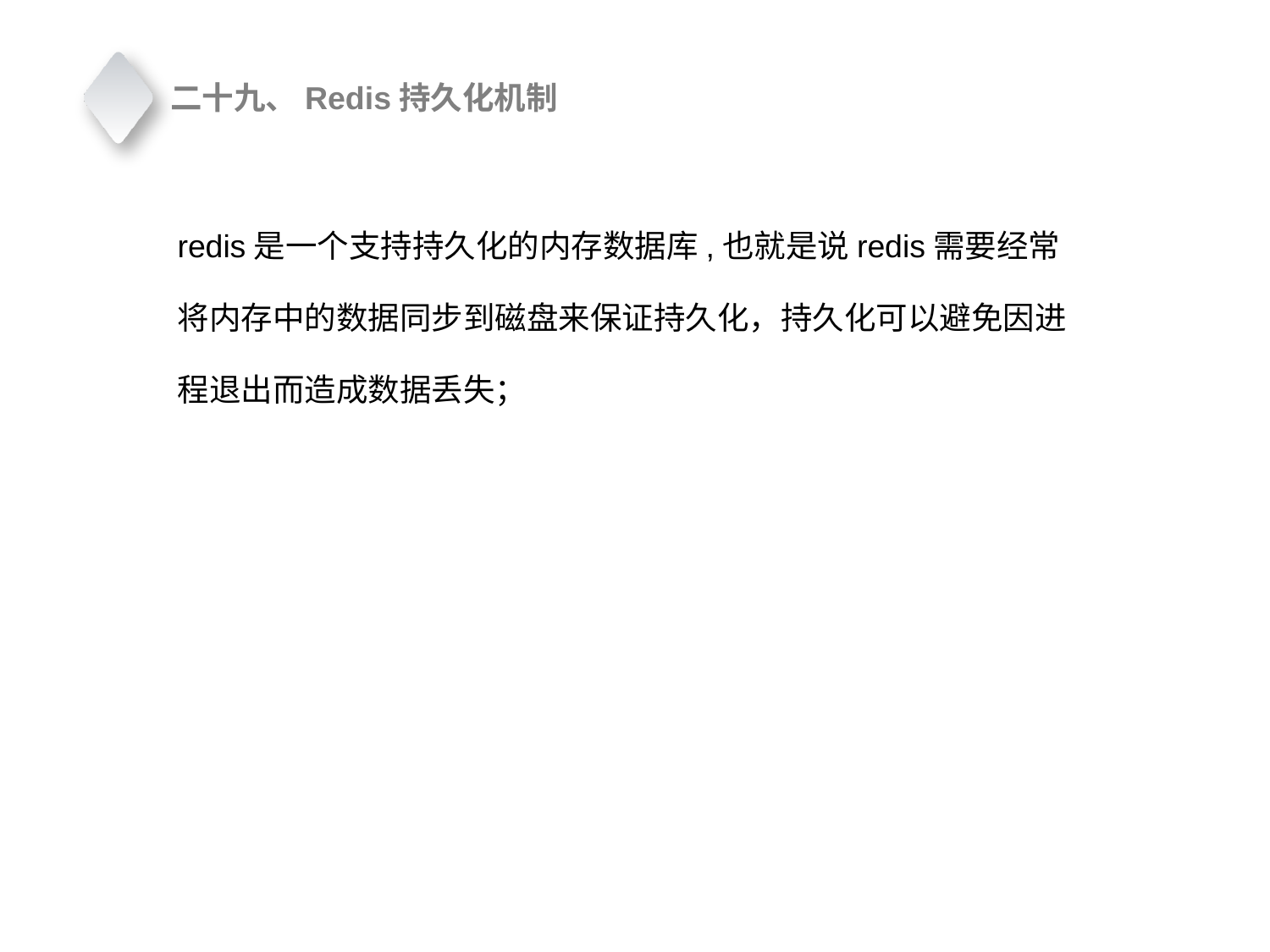

二十九、Redis持久化机制
redis是一个支持持久化的内存数据库,也就是说redis需要经常将内存中的数据同步到磁盘来保证持久化，持久化可以避免因进程退出而造成数据丢失；